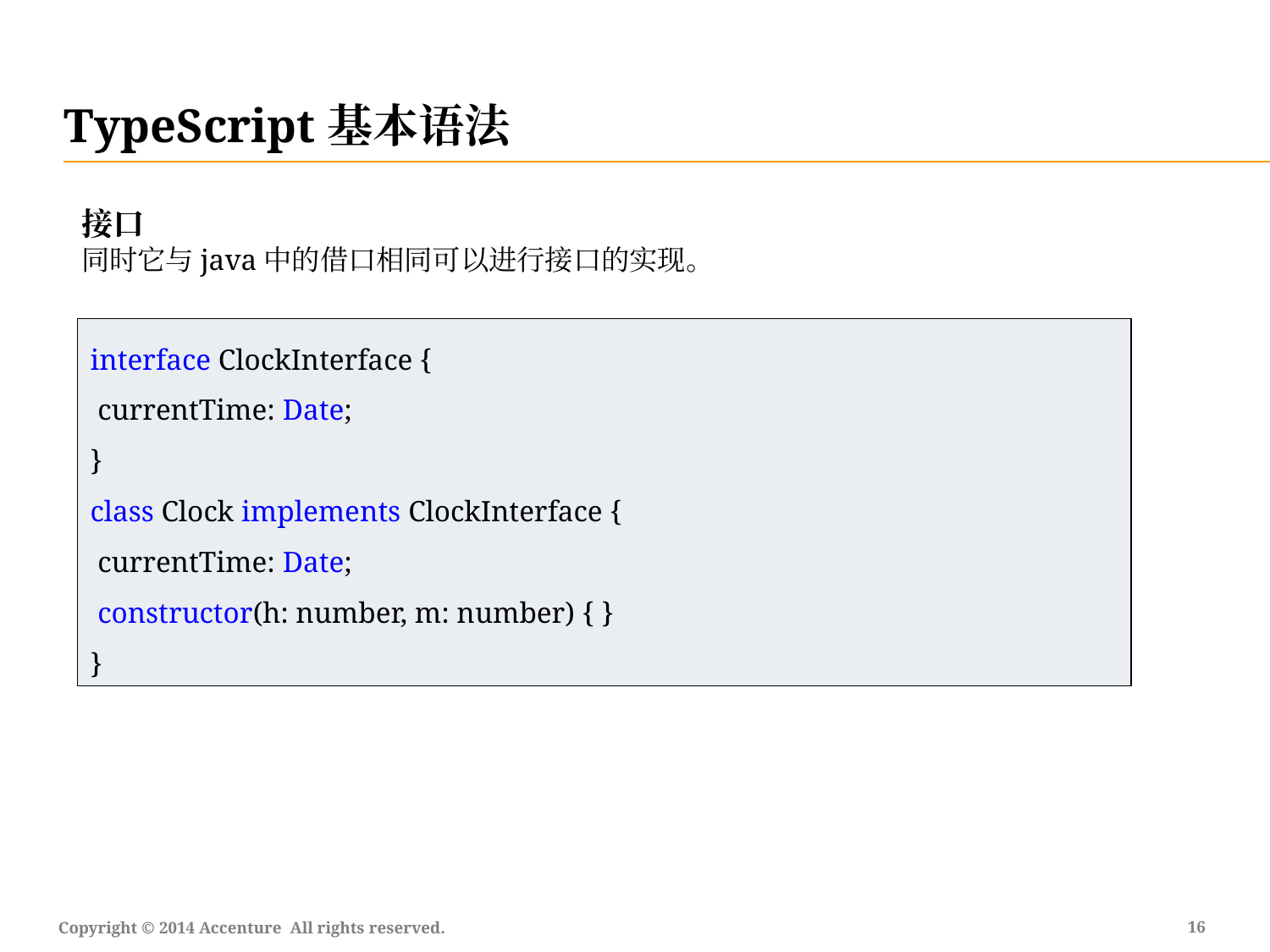

TypeScript基本语法
接口
同时它与java中的借口相同可以进行接口的实现。

interface ClockInterface {
 currentTime: Date;
}
class Clock implements ClockInterface {
 currentTime: Date;
 constructor(h: number, m: number) { }
}
16
Copyright © 2014 Accenture  All rights reserved.